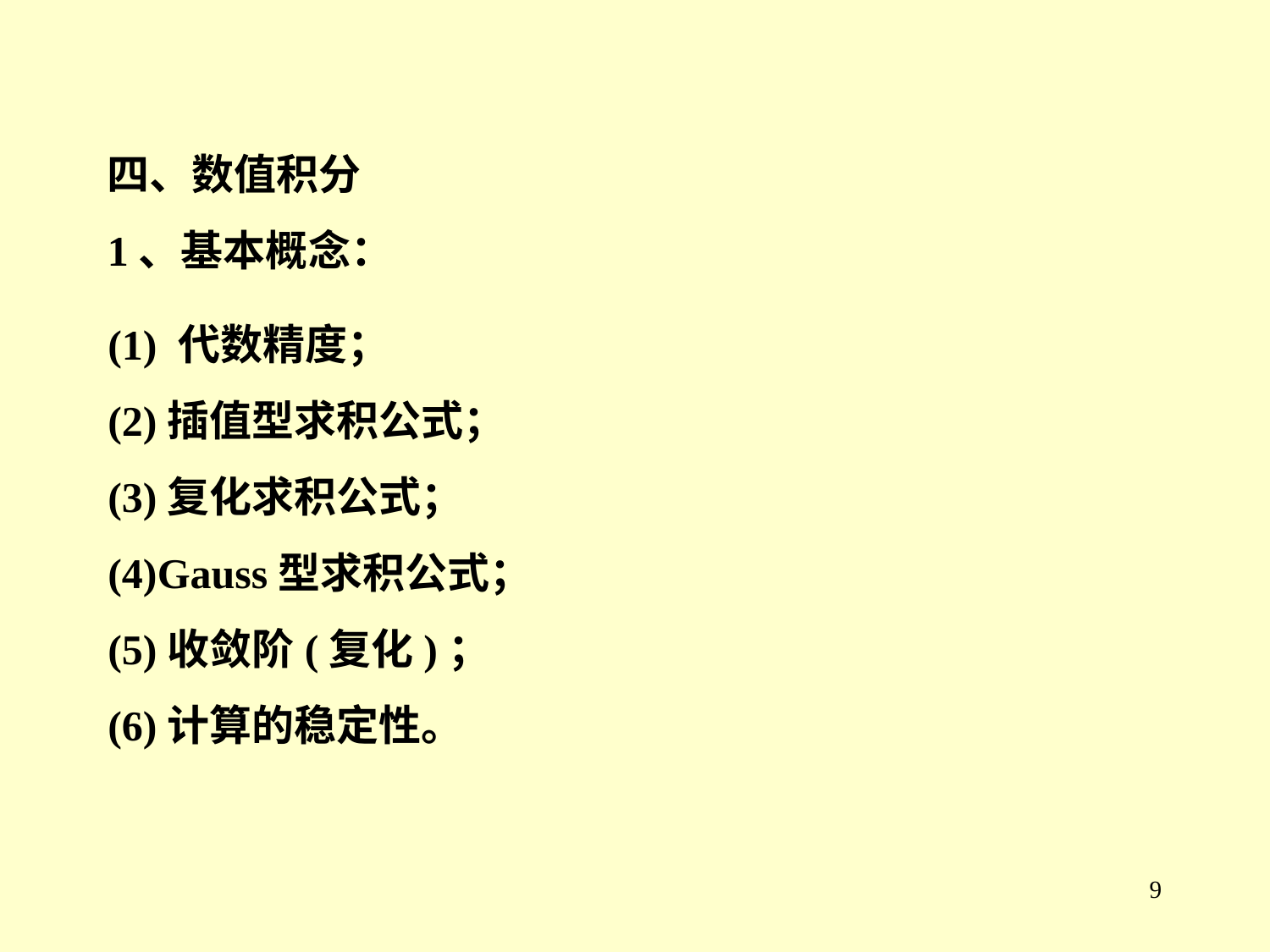

# 四、数值积分 1、基本概念：
(1) 代数精度；
(2)插值型求积公式；
(3)复化求积公式；
(4)Gauss型求积公式；
(5)收敛阶(复化)；
(6)计算的稳定性。
9